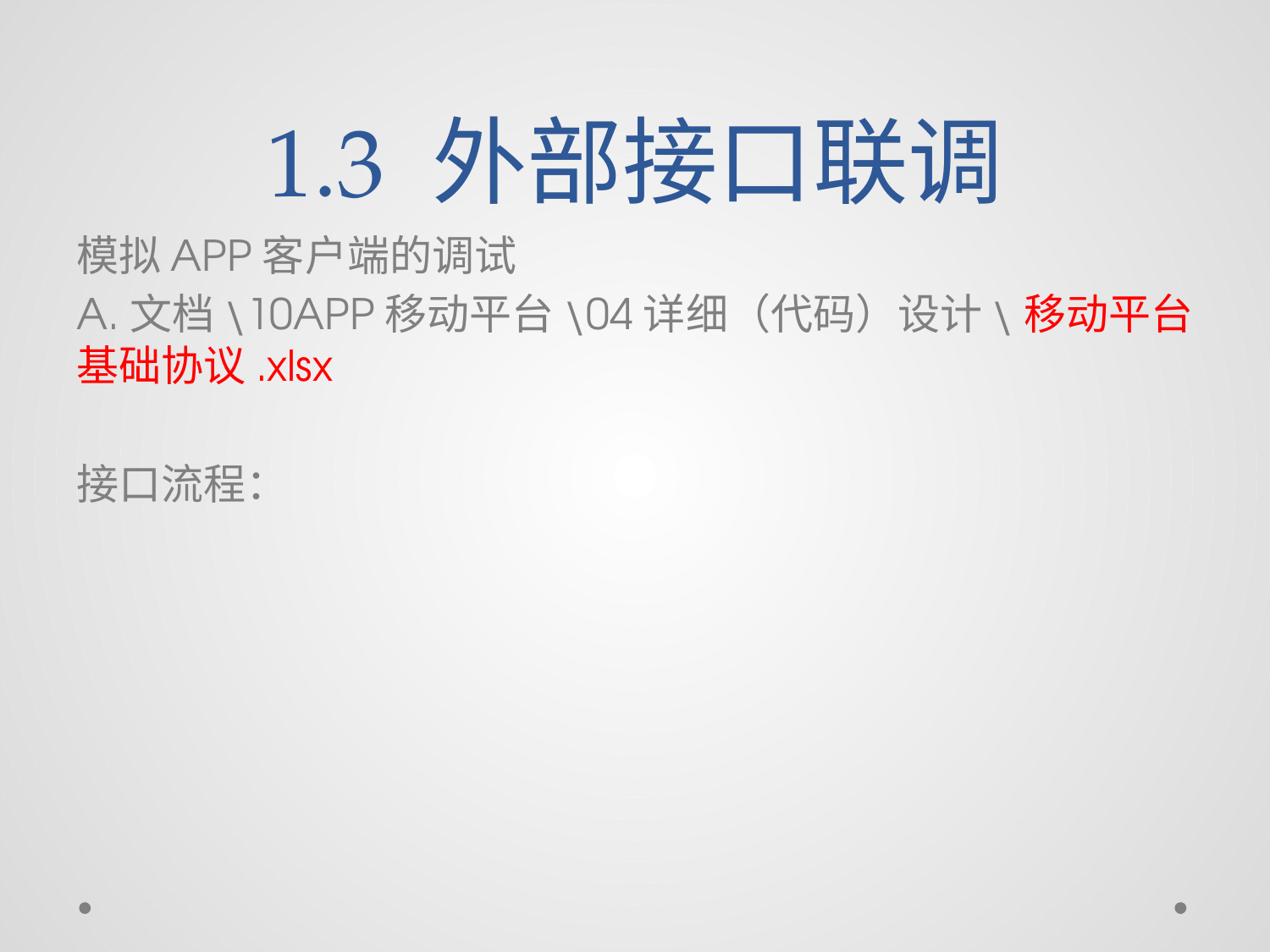

# 1.3 外部接口联调
模拟APP客户端的调试
A.文档\10APP移动平台\04详细（代码）设计\移动平台基础协议.xlsx

接口流程：